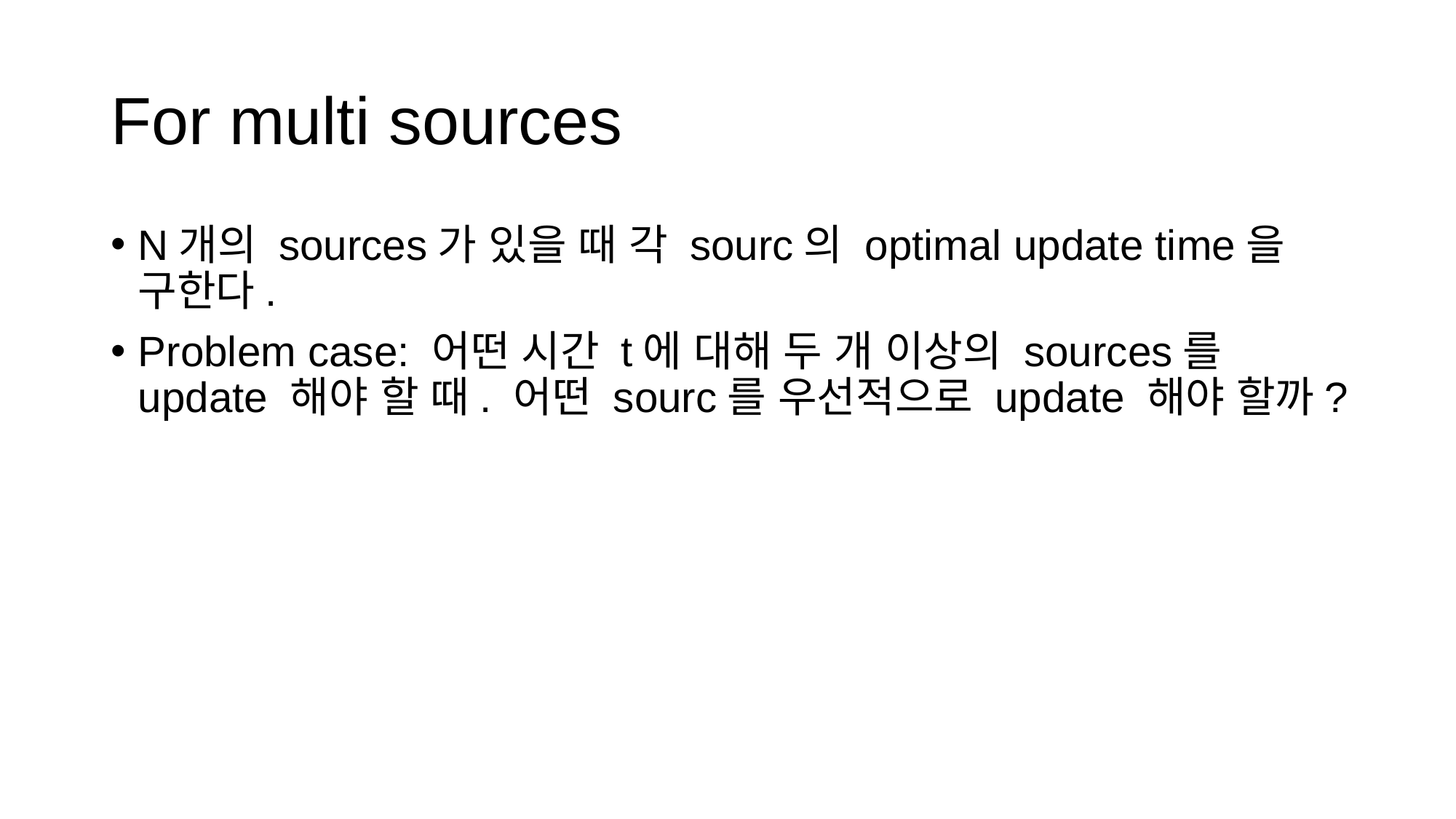

# For multi sources
N개의 sources가 있을 때 각 sourc의 optimal update time을 구한다.
Problem case: 어떤 시간 t에 대해 두 개 이상의 sources를 update 해야 할 때. 어떤 sourc를 우선적으로 update 해야 할까?